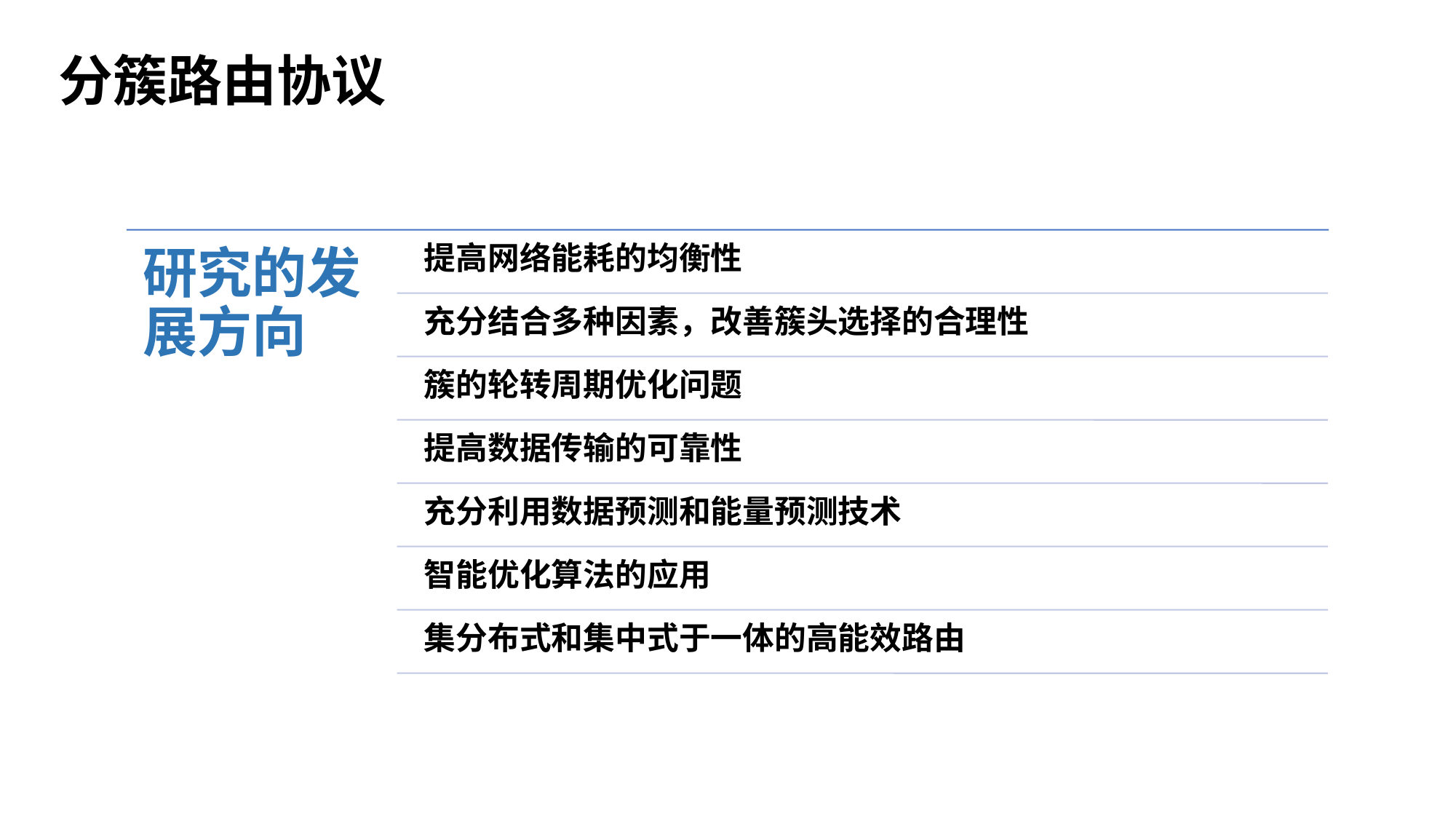

分簇路由协议
研究的发展方向
提高网络能耗的均衡性
充分结合多种因素，改善簇头选择的合理性
簇的轮转周期优化问题
提高数据传输的可靠性
充分利用数据预测和能量预测技术
智能优化算法的应用
集分布式和集中式于一体的高能效路由